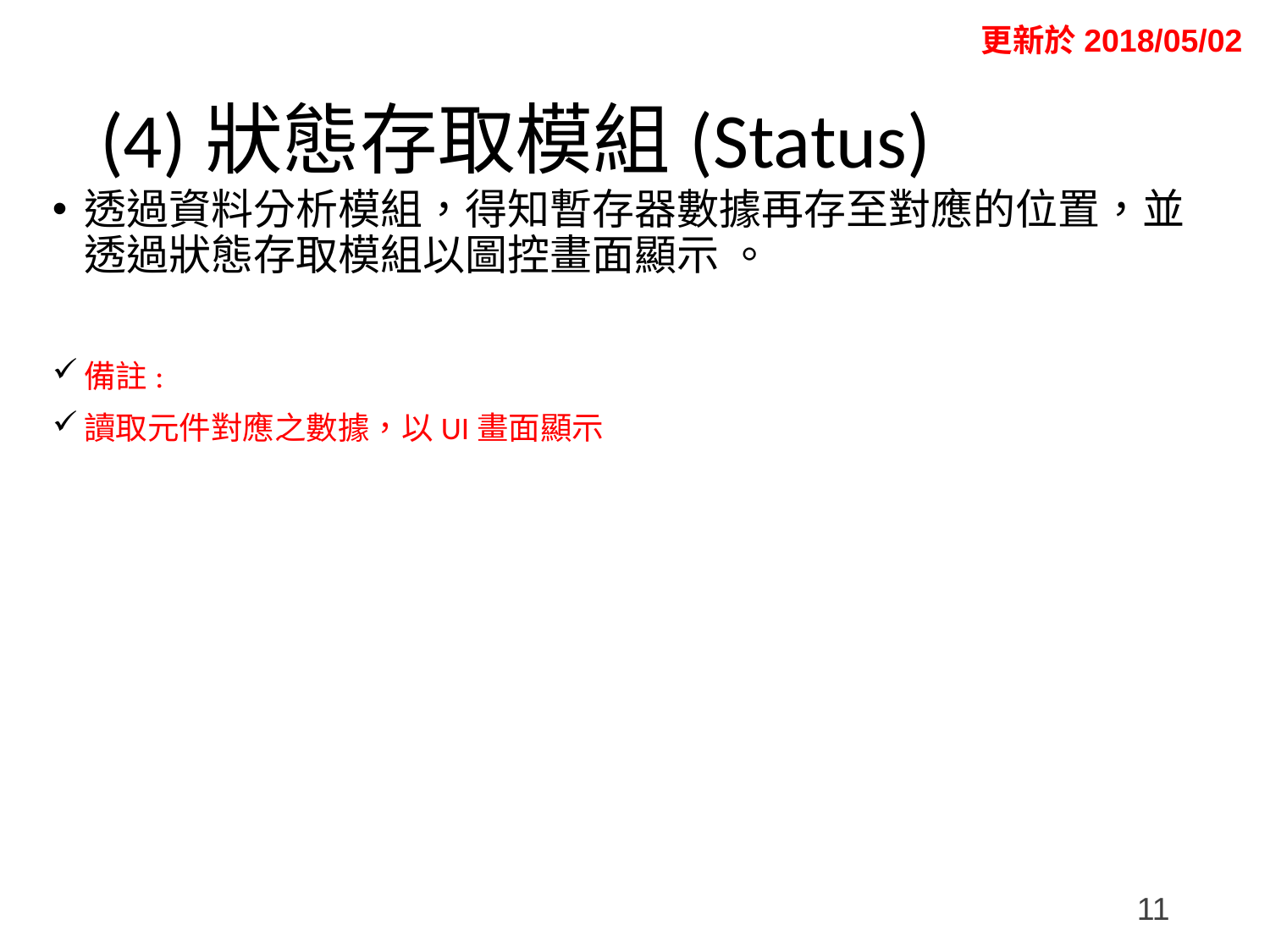

更新於2018/05/02
# (4)狀態存取模組(Status)
透過資料分析模組，得知暫存器數據再存至對應的位置，並透過狀態存取模組以圖控畫面顯示 。

備註:
讀取元件對應之數據，以UI畫面顯示

11